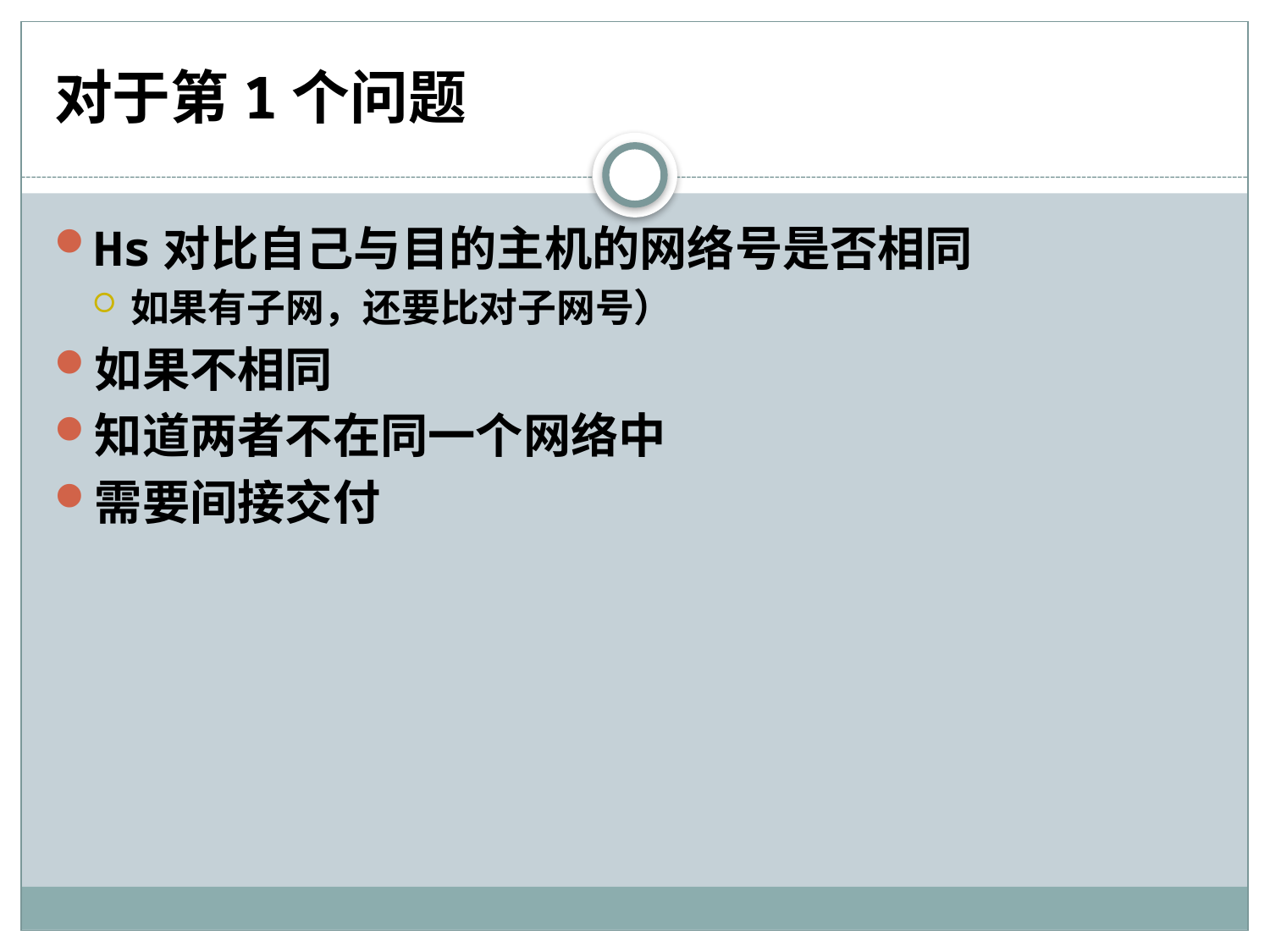

# 对于第1个问题
Hs对比自己与目的主机的网络号是否相同
如果有子网，还要比对子网号）
如果不相同
知道两者不在同一个网络中
需要间接交付